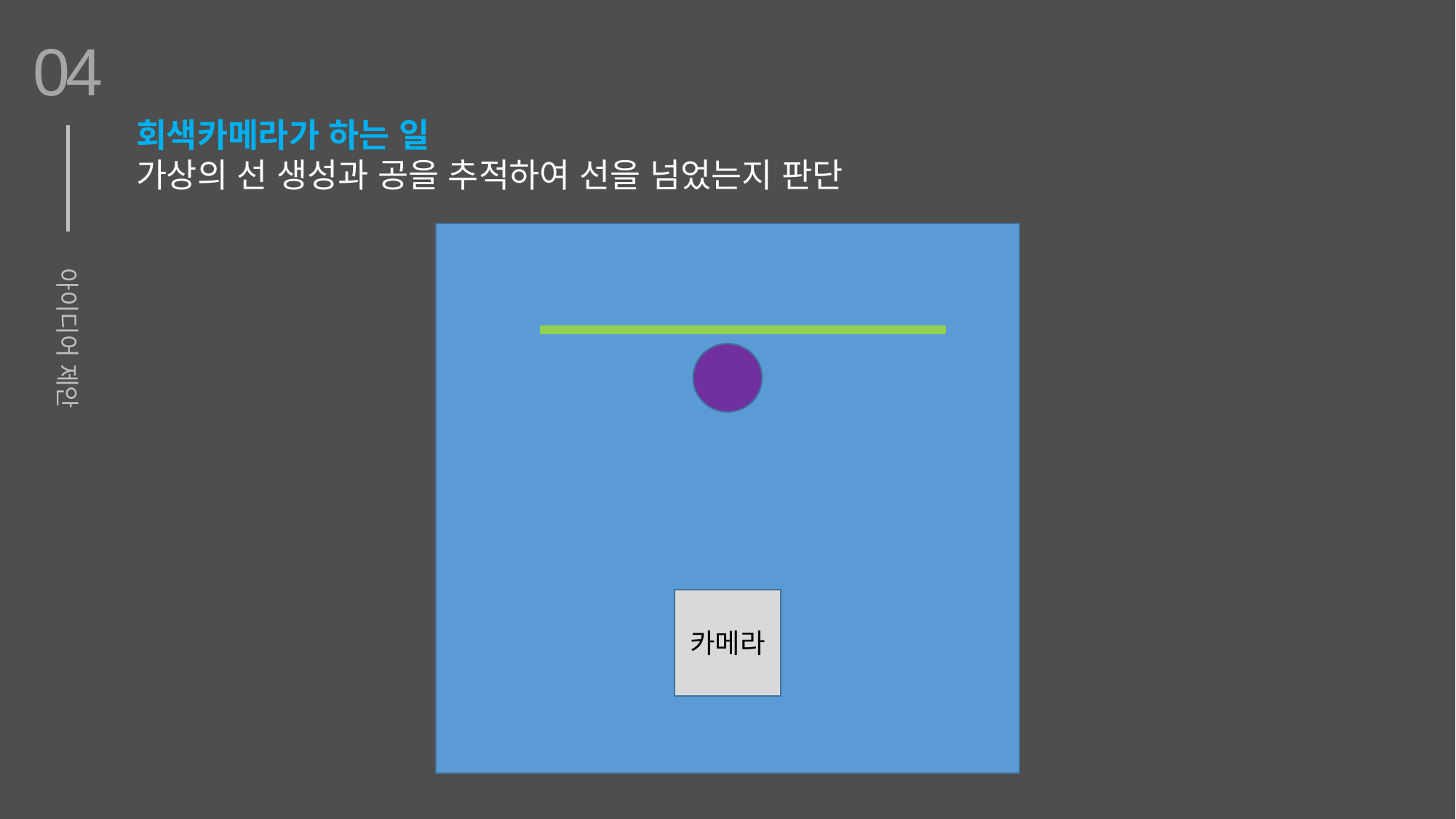

04
회색카메라가 하는 일
가상의 선 생성과 공을 추적하여 선을 넘었는지 판단

카메라
아이디어 제안